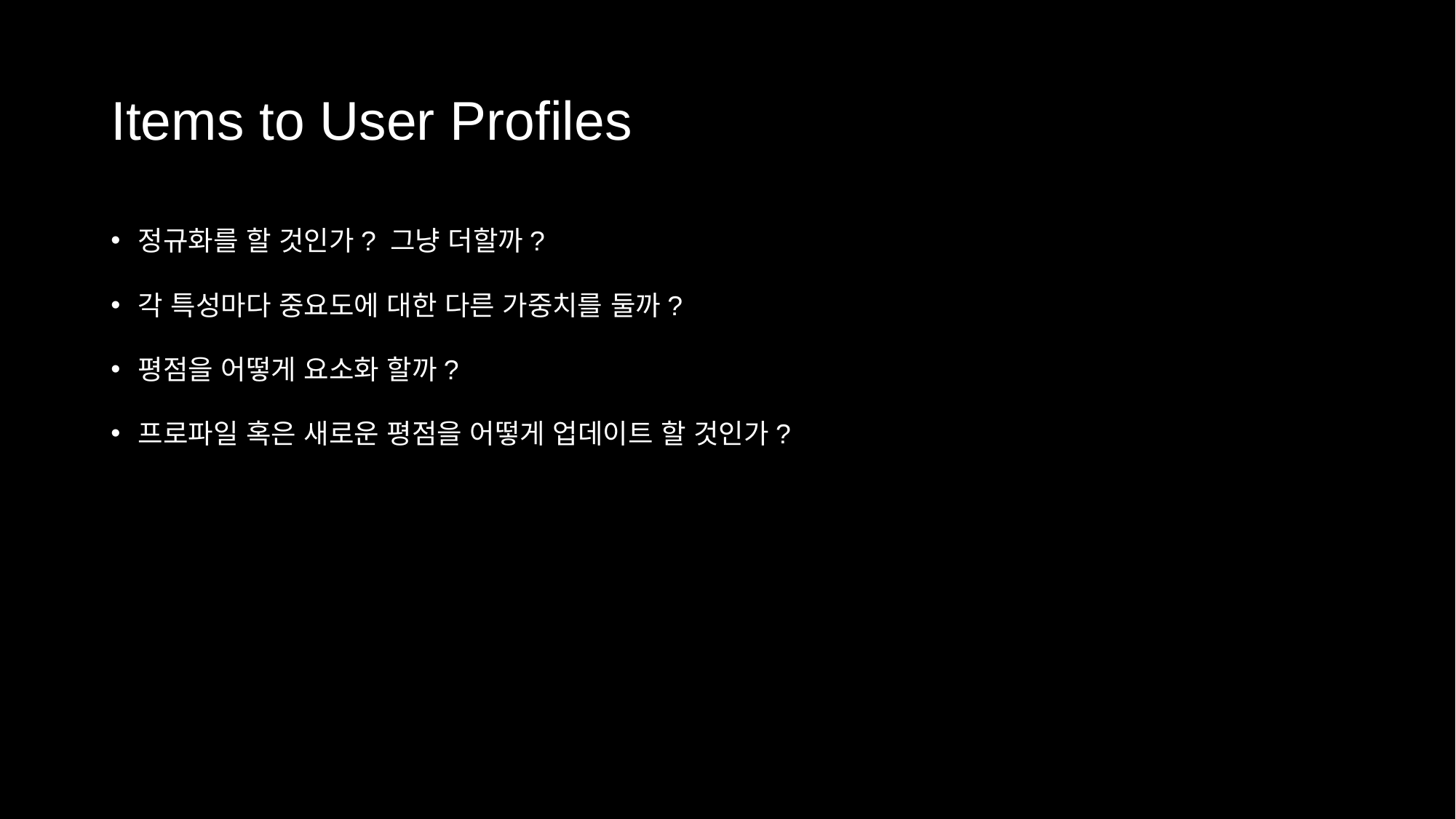

# Items to User Profiles
정규화를 할 것인가? 그냥 더할까?
각 특성마다 중요도에 대한 다른 가중치를 둘까?
평점을 어떻게 요소화 할까?
프로파일 혹은 새로운 평점을 어떻게 업데이트 할 것인가?